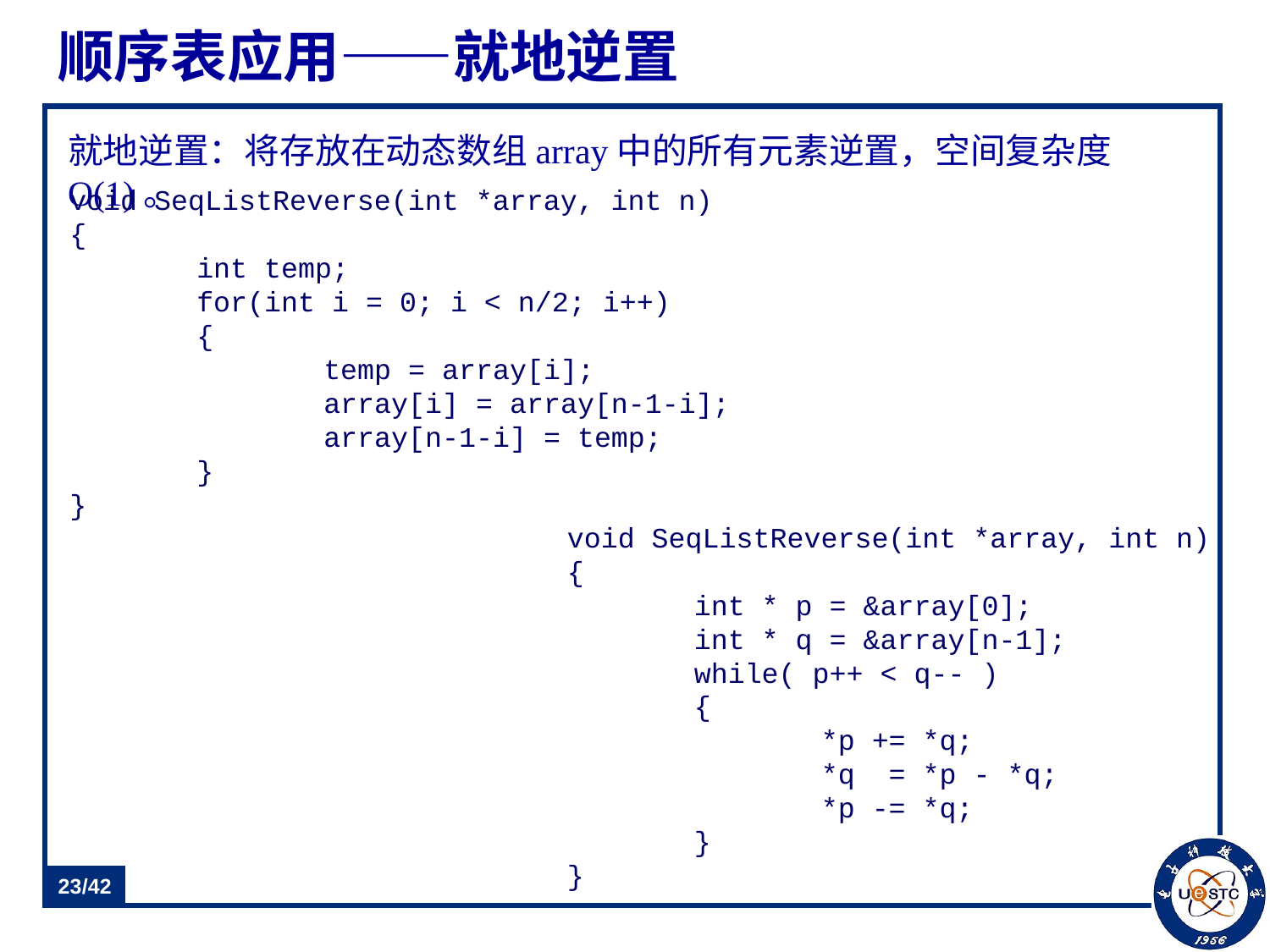

# 顺序表应用——就地逆置
就地逆置：将存放在动态数组array中的所有元素逆置，空间复杂度O(1)。

void SeqListReverse(int *array, int n)
{
	int temp;
	for(int i = 0; i < n/2; i++)
	{
		temp = array[i];
		array[i] = array[n-1-i];
		array[n-1-i] = temp;
	}
}
void SeqListReverse(int *array, int n)
{
	int * p = &array[0];
	int * q = &array[n-1];
	while( p++ < q-- )
	{
		*p += *q;
		*q  = *p - *q;
		*p -= *q;
	}
}
23/42